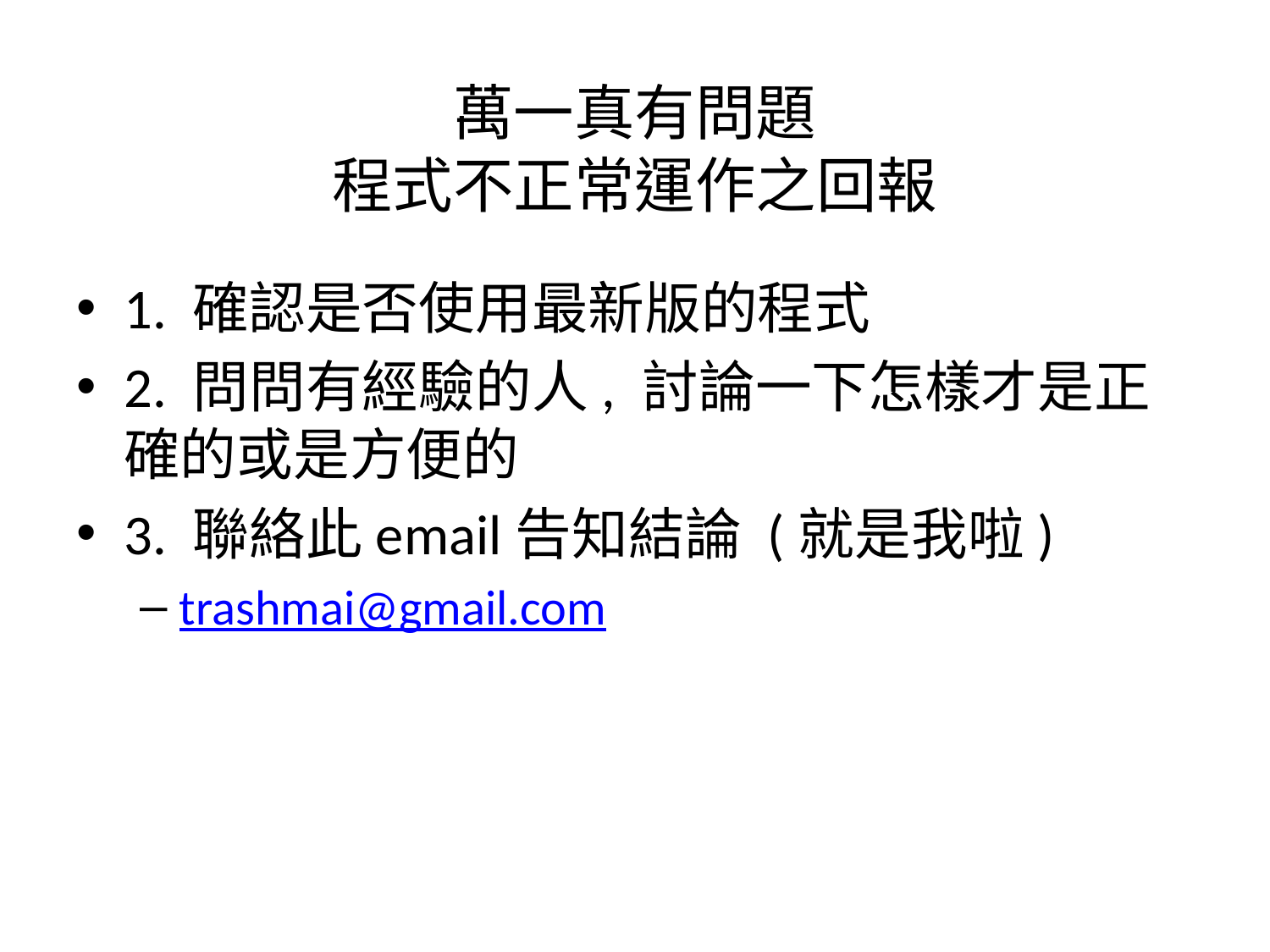

# 萬一真有問題 程式不正常運作之回報
1. 確認是否使用最新版的程式
2. 問問有經驗的人, 討論一下怎樣才是正確的或是方便的
3. 聯絡此email告知結論 (就是我啦)
trashmai@gmail.com